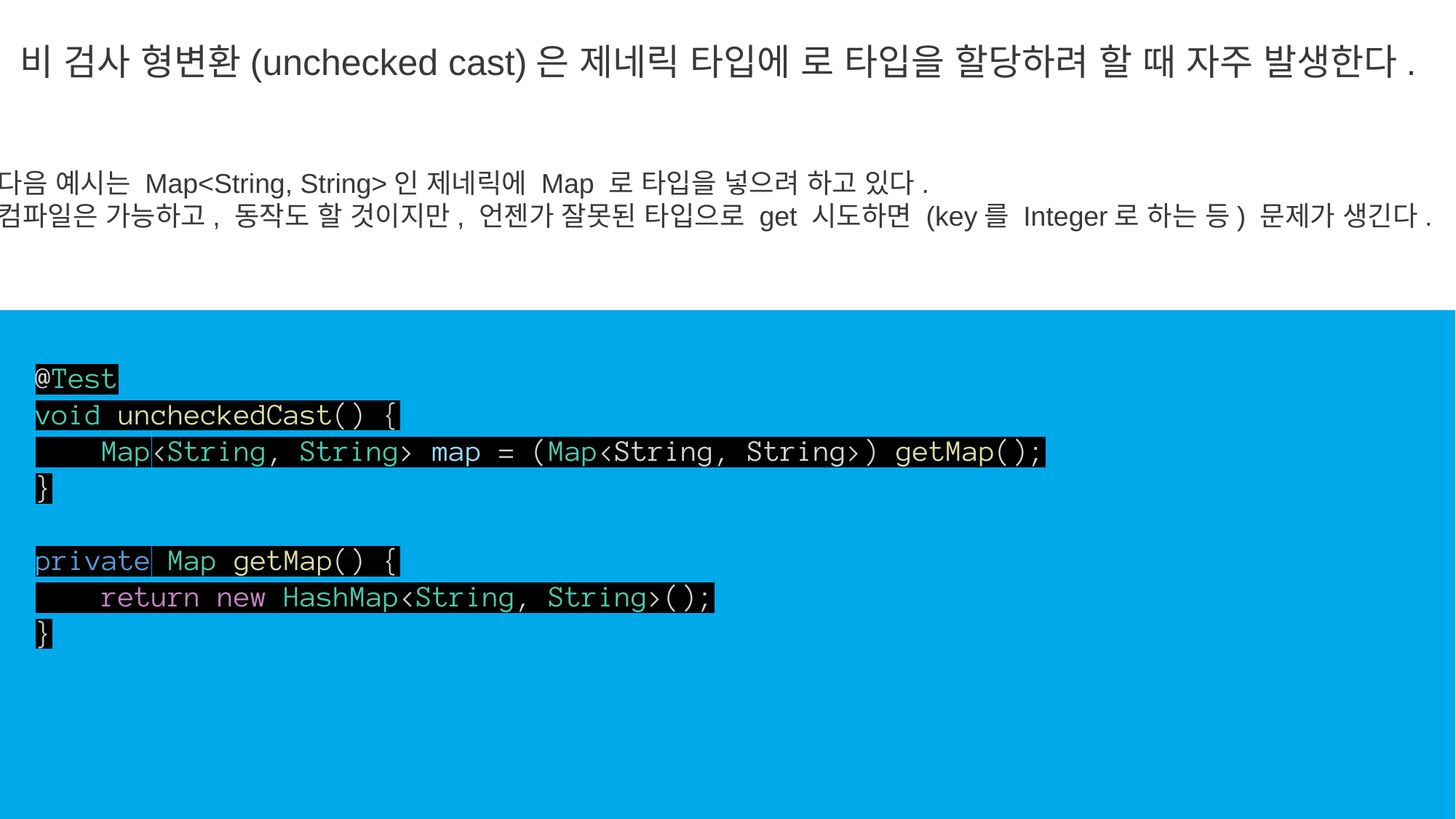

비 검사 형변환(unchecked cast)은 제네릭 타입에 로 타입을 할당하려 할 때 자주 발생한다.
다음 예시는 Map<String, String>인 제네릭에 Map 로 타입을 넣으려 하고 있다.
컴파일은 가능하고, 동작도 할 것이지만, 언젠가 잘못된 타입으로 get 시도하면 (key를 Integer로 하는 등) 문제가 생긴다.

@Test
void uncheckedCast() {
    Map<String, String> map = (Map<String, String>) getMap();
}
private Map getMap() {
    return new HashMap<String, String>();
}